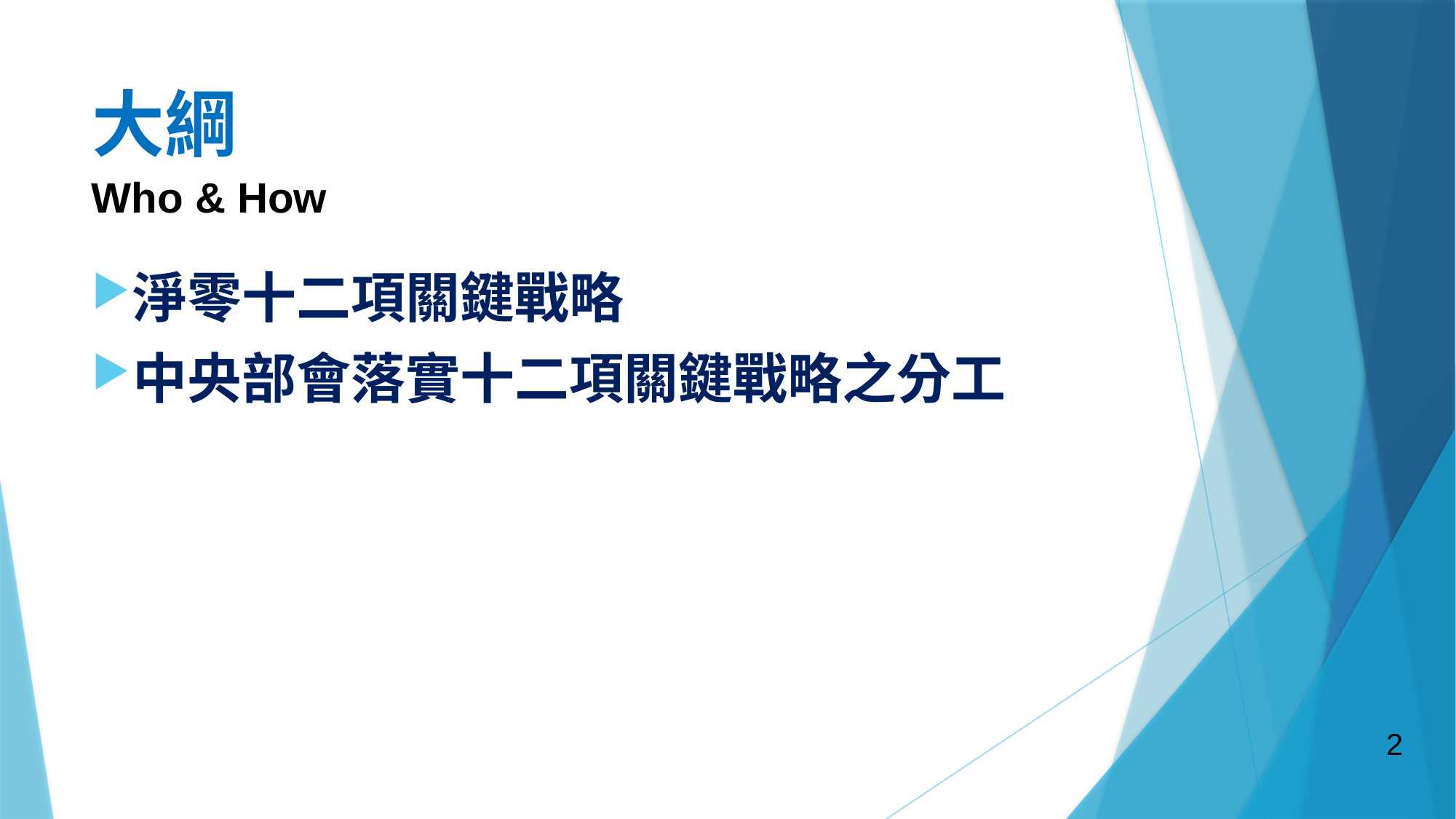

# 大綱
Who & How
淨零十二項關鍵戰略
中央部會落實十二項關鍵戰略之分工
2